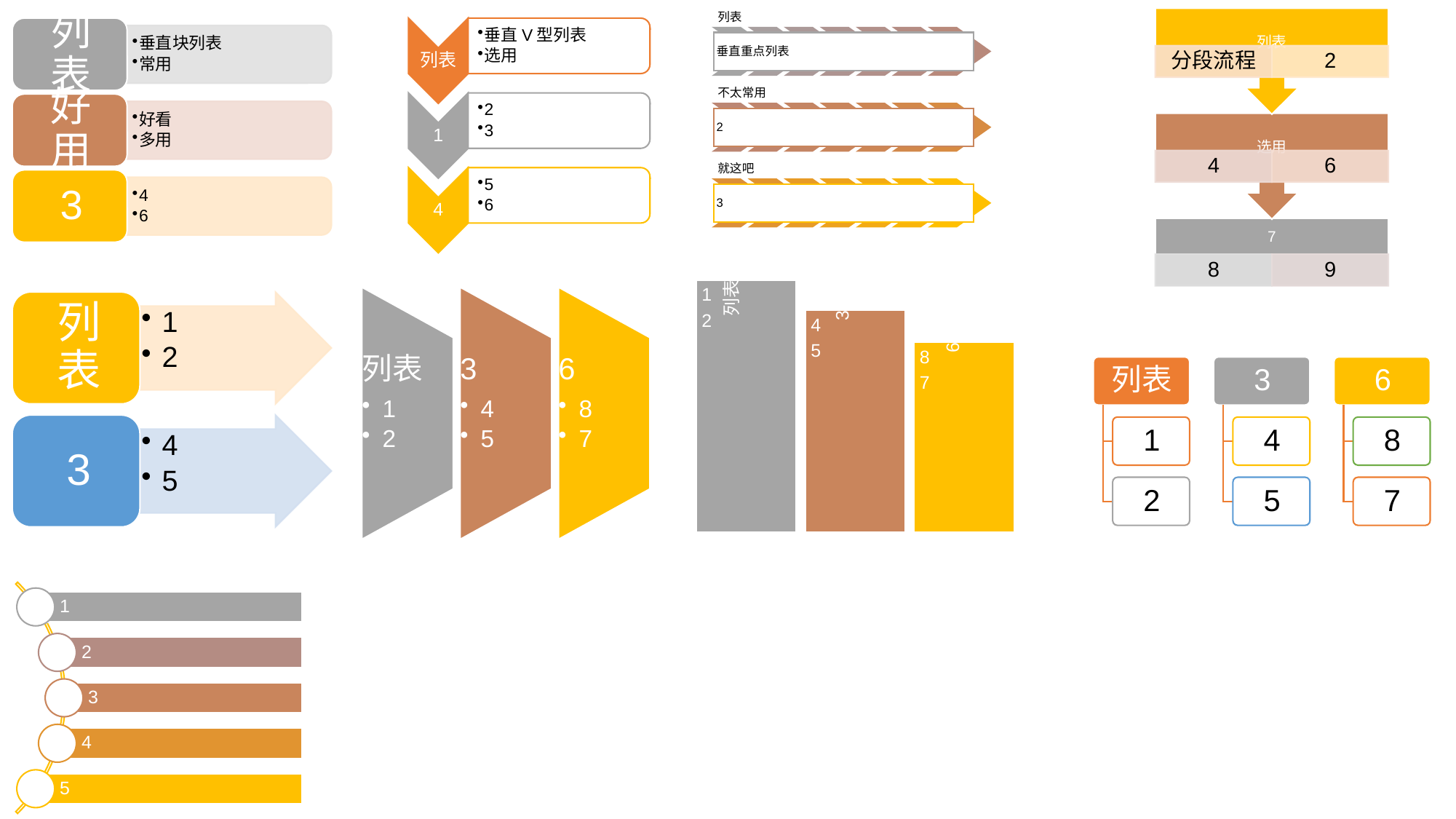

列表
垂直重点列表
不太常用
2
就这吧
3
7
8
9
选用
4
6
列表
分段流程
2
垂直块列表
常用
列表
好看
多用
好用
4
6
3
列表
垂直V型列表
选用
1
2
3
4
5
6
6
3
列表
1
2
4
5
8
7
列表
1
2
3
4
5
6
8
7
1
2
列表
4
5
3
列表
1
2
3
4
5
6
8
7
1
2
3
4
5